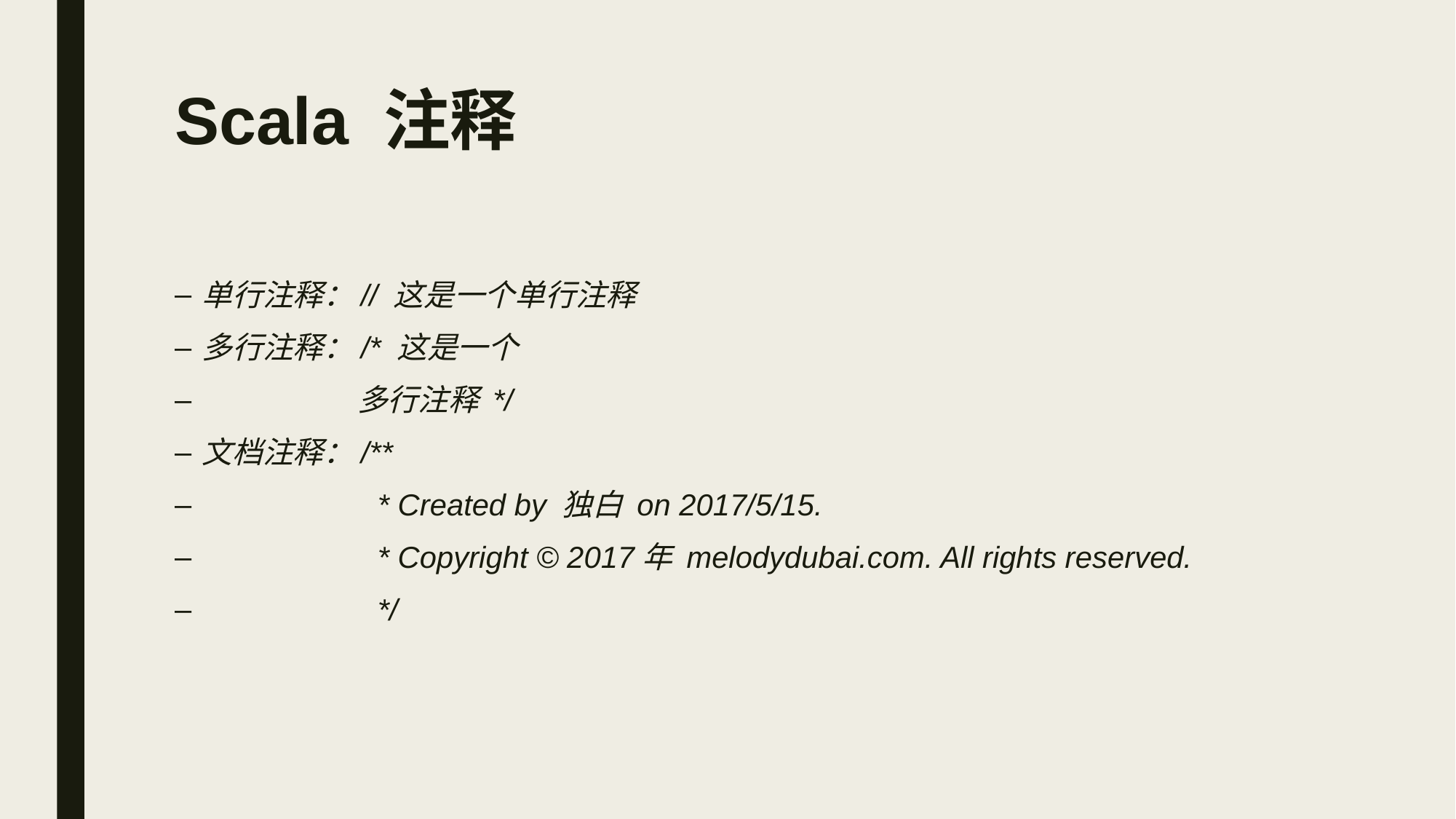

# Scala 注释
单行注释：// 这是一个单行注释
多行注释：/* 这是一个
                      多行注释 */
文档注释：/**
                     * Created by 独白 on 2017/5/15.
                     * Copyright © 2017年 melodydubai.com. All rights reserved.
                     */